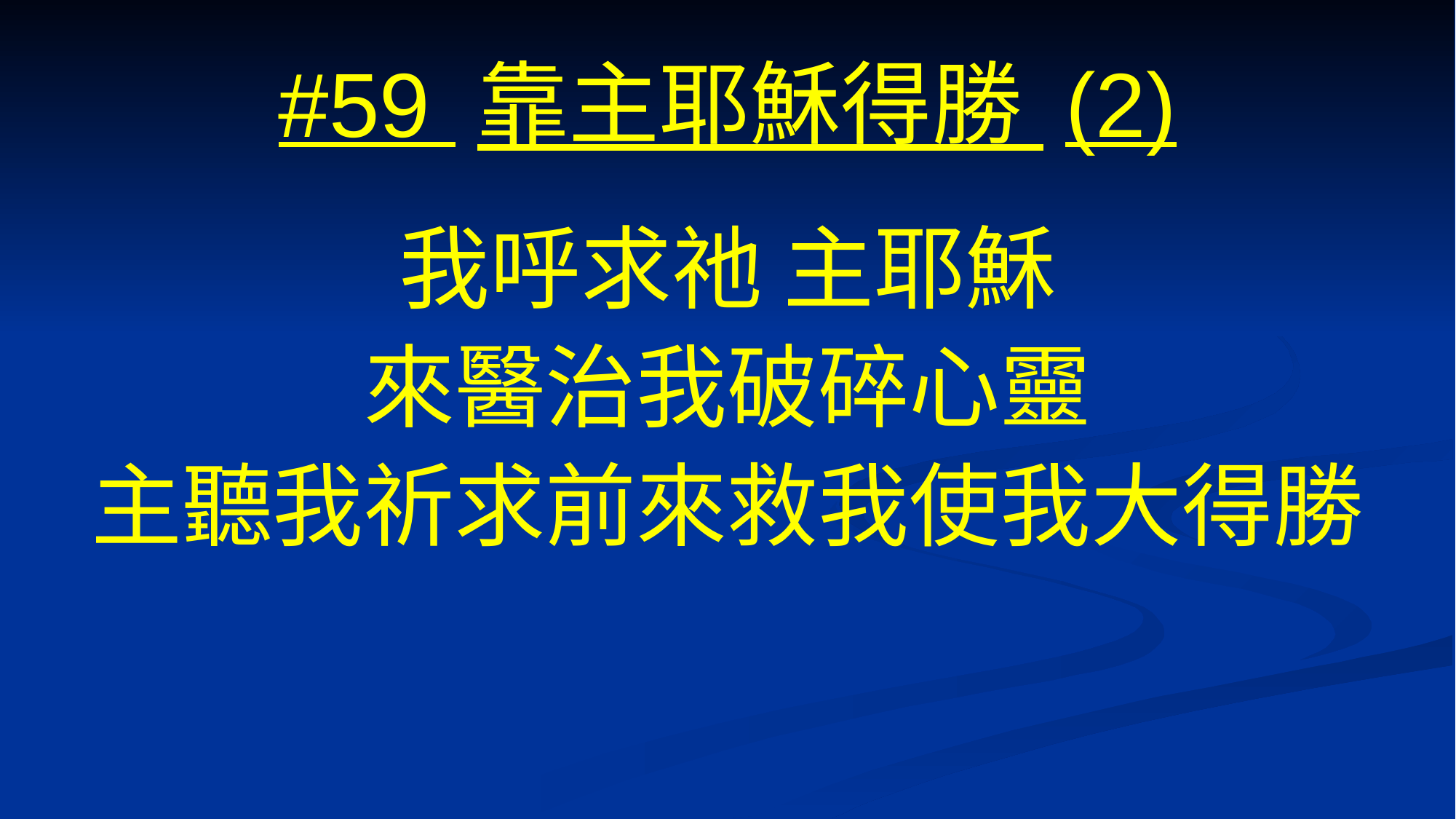

# #59 靠主耶穌得勝 (2)
我呼求祂 主耶穌
來醫治我破碎心靈
主聽我祈求前來救我使我大得勝